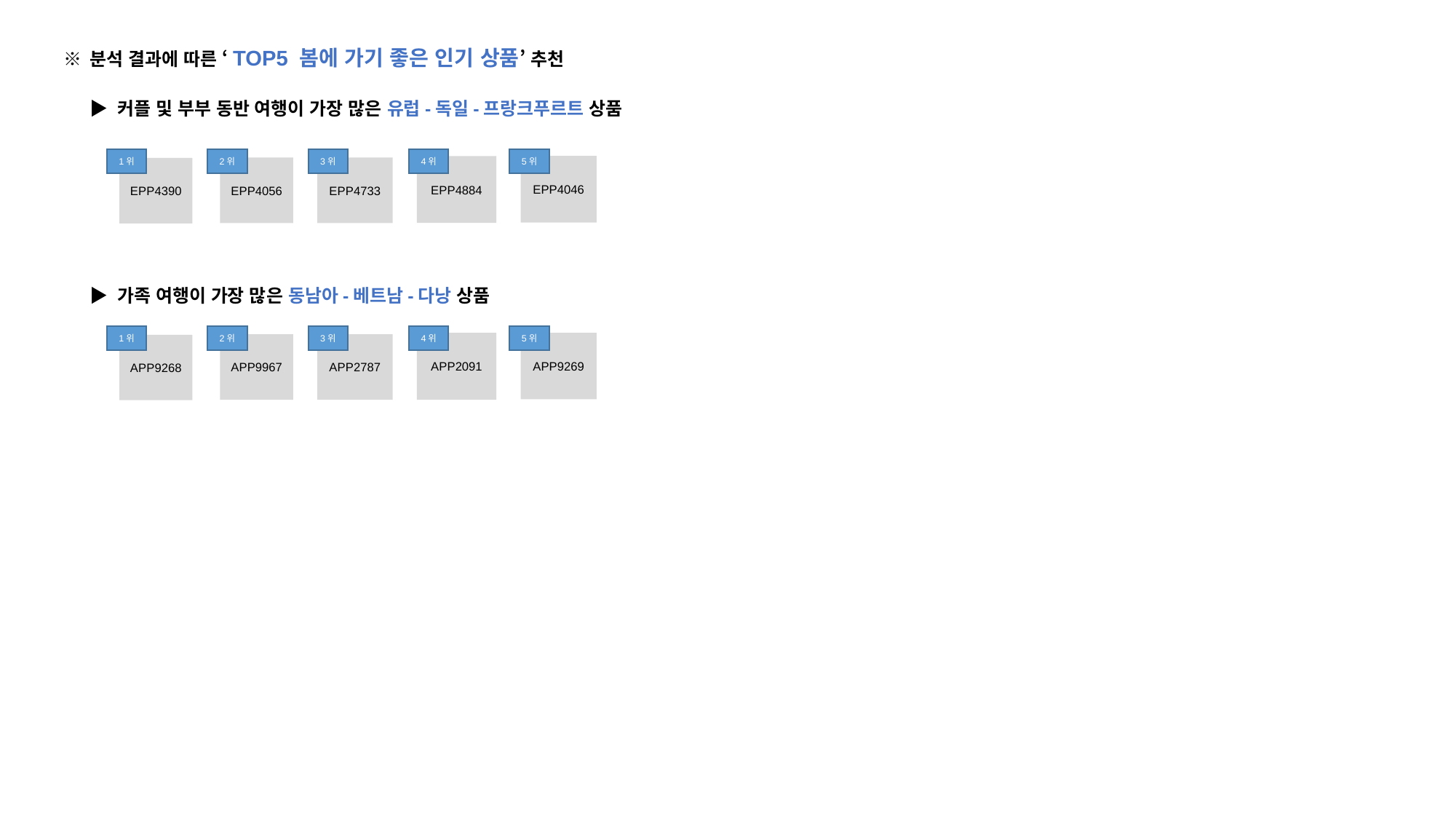

※ 분석 결과에 따른 ‘TOP5 봄에 가기 좋은 인기 상품’ 추천
▶ 커플 및 부부 동반 여행이 가장 많은 유럽-독일-프랑크푸르트 상품
1위
2위
3위
4위
5위
EPP4046
EPP4884
EPP4056
EPP4733
EPP4390
▶ 가족 여행이 가장 많은 동남아-베트남-다낭 상품
1위
2위
3위
4위
5위
APP9269
APP2091
APP9967
APP2787
APP9268